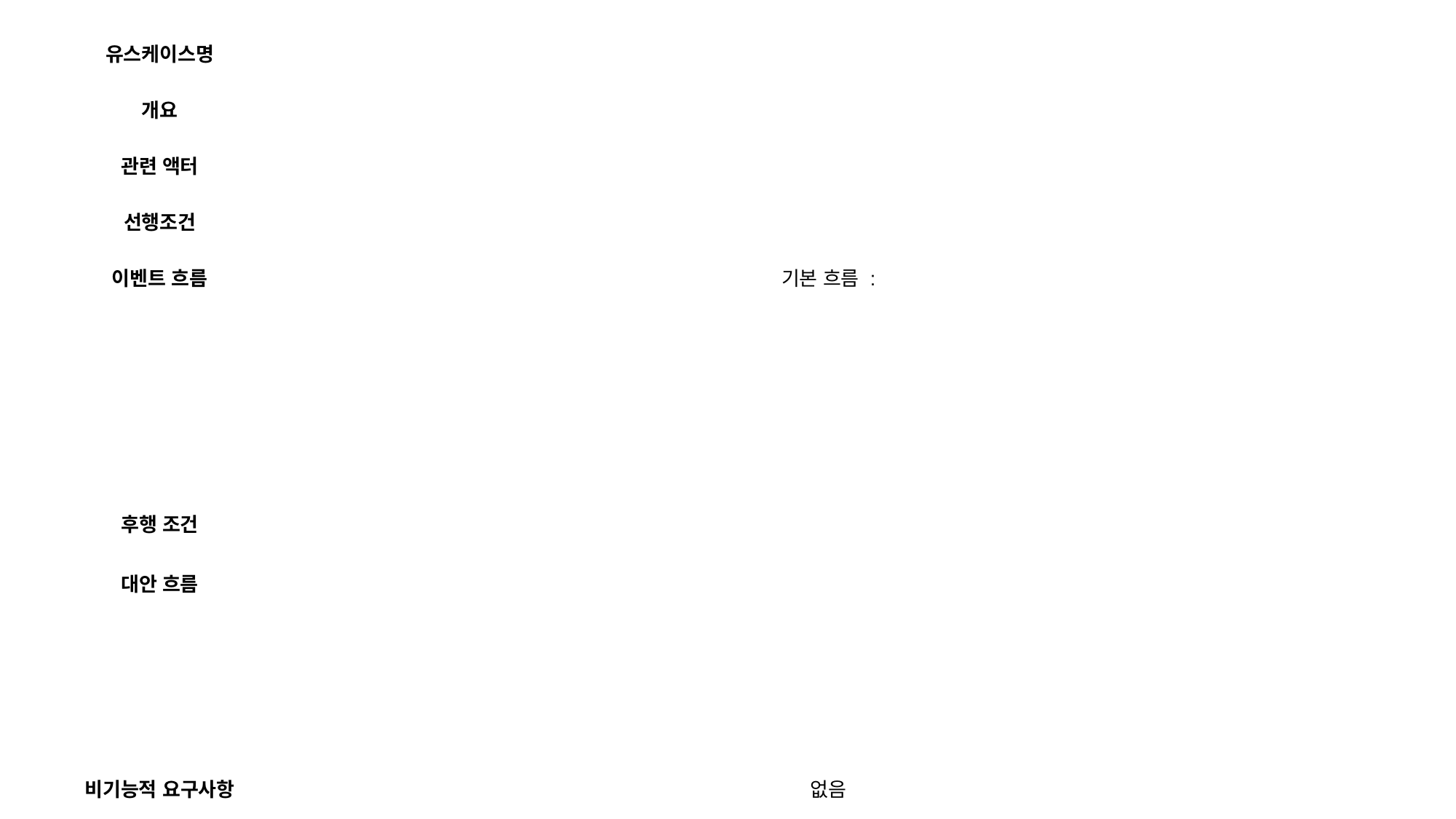

| 유스케이스명 |  |
| --- | --- |
| 개요 |  |
| 관련 액터 |  |
| 선행조건 |  |
| 이벤트 흐름 | 기본 흐름 : |
| 후행 조건 |  |
| 대안 흐름 |  |
| 비기능적 요구사항 | 없음 |